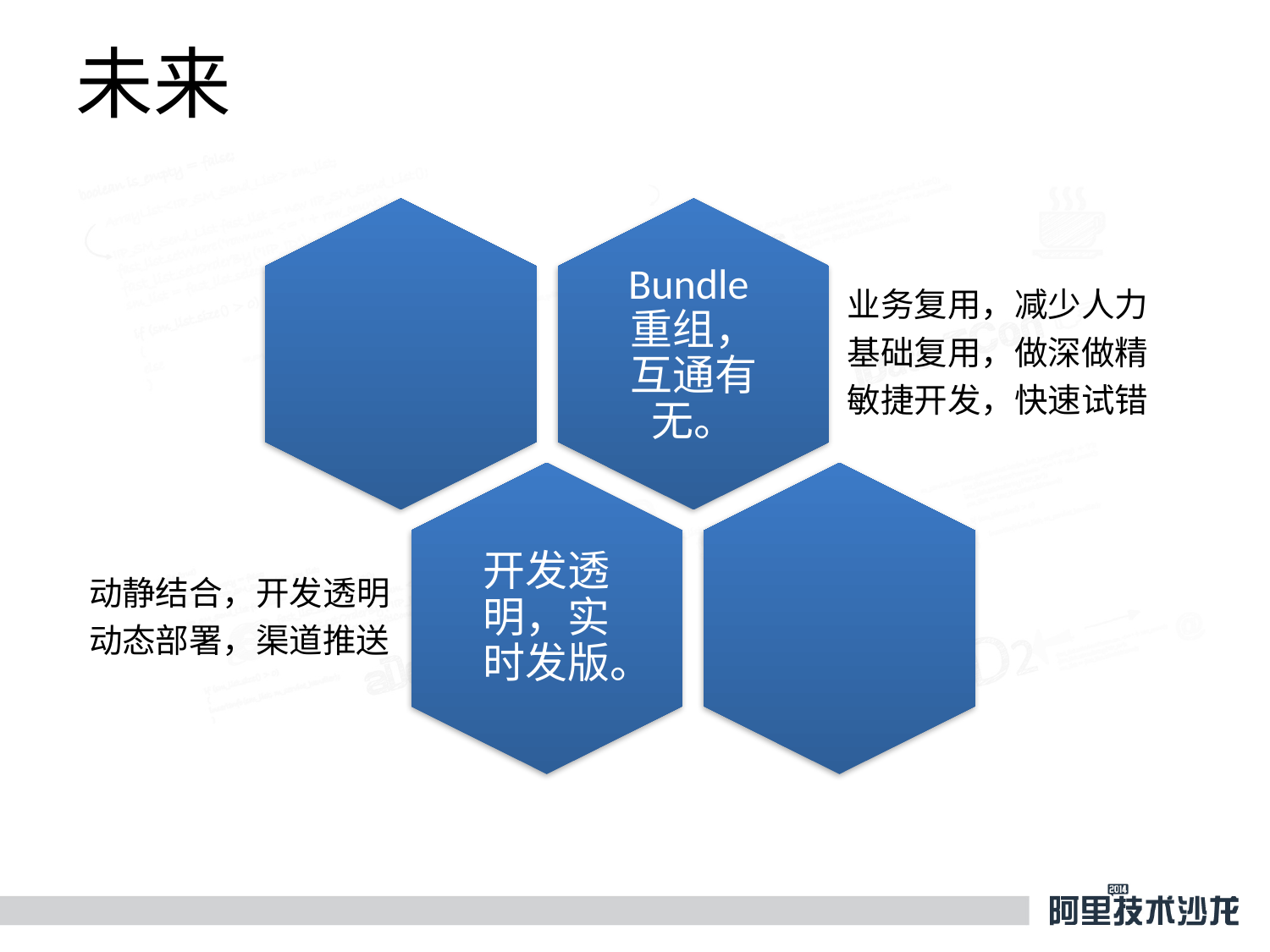

未来
Bundle重组，互通有无。
业务复用，减少人力
基础复用，做深做精
敏捷开发，快速试错

开发透明，实时发版。
动静结合，开发透明
动态部署，渠道推送